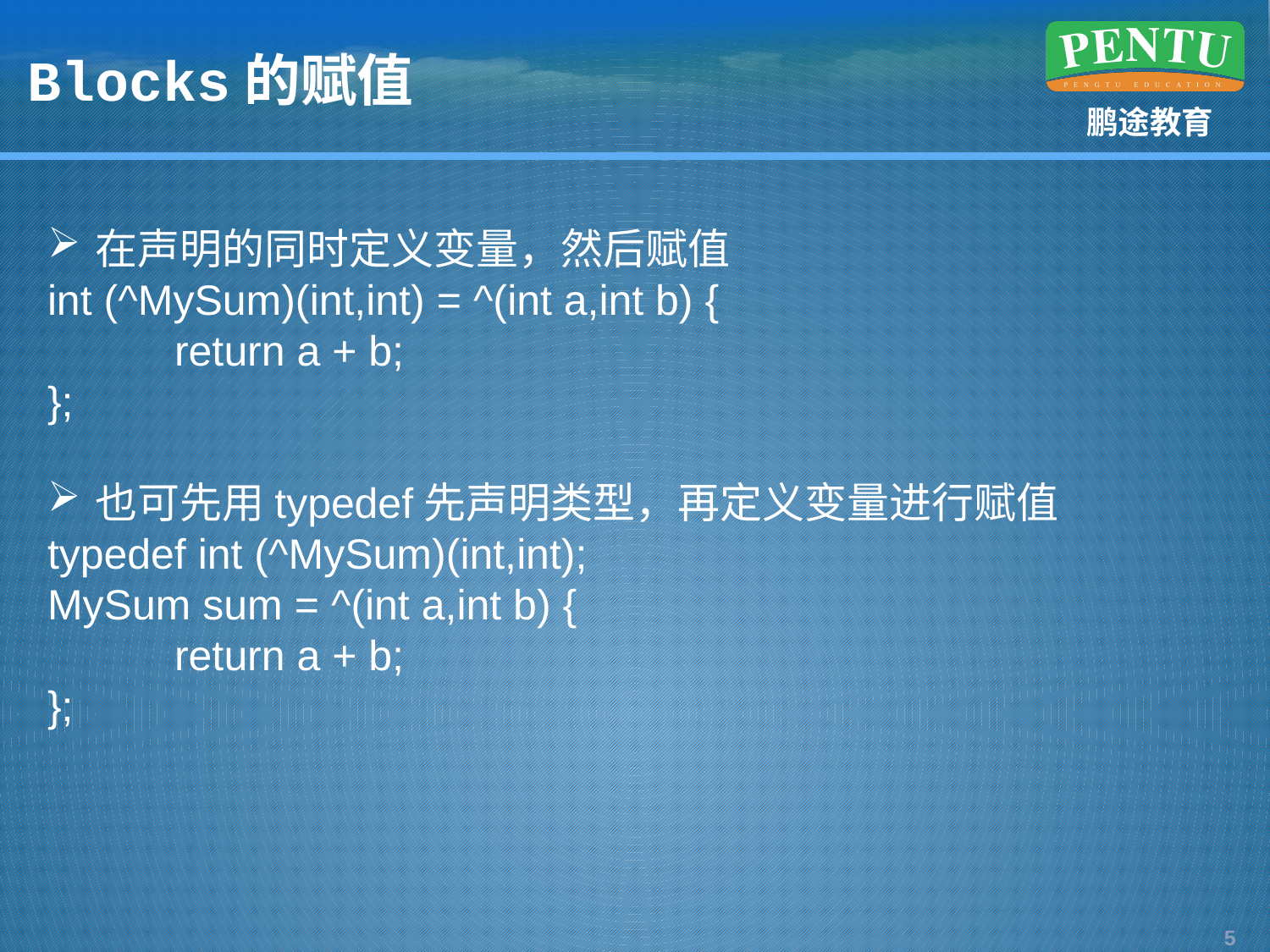

# Blocks的赋值
在声明的同时定义变量，然后赋值
int (^MySum)(int,int) = ^(int a,int b) {
	return a + b;
};

也可先用typedef先声明类型，再定义变量进行赋值
typedef int (^MySum)(int,int);
MySum sum = ^(int a,int b) {
	return a + b;
};
5